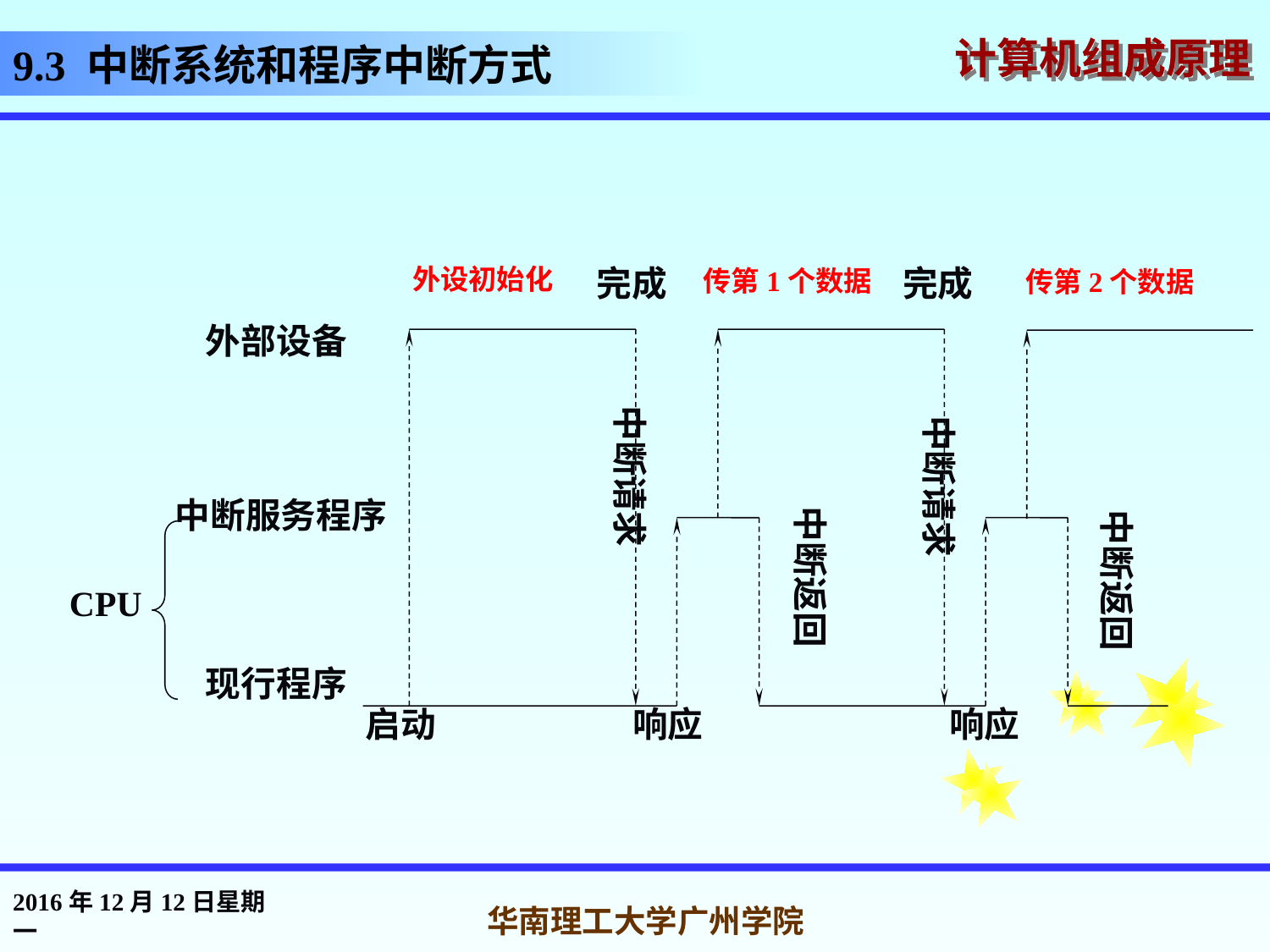

# 9.3 中断系统和程序中断方式
外设初始化
完成
完成
传第1个数据
传第2个数据
外部设备

中断请求
中断请求
中断服务程序
中断返回
中断返回

CPU
现行程序
启动
响应
响应

2016年12月12日星期一
华南理工大学广州学院